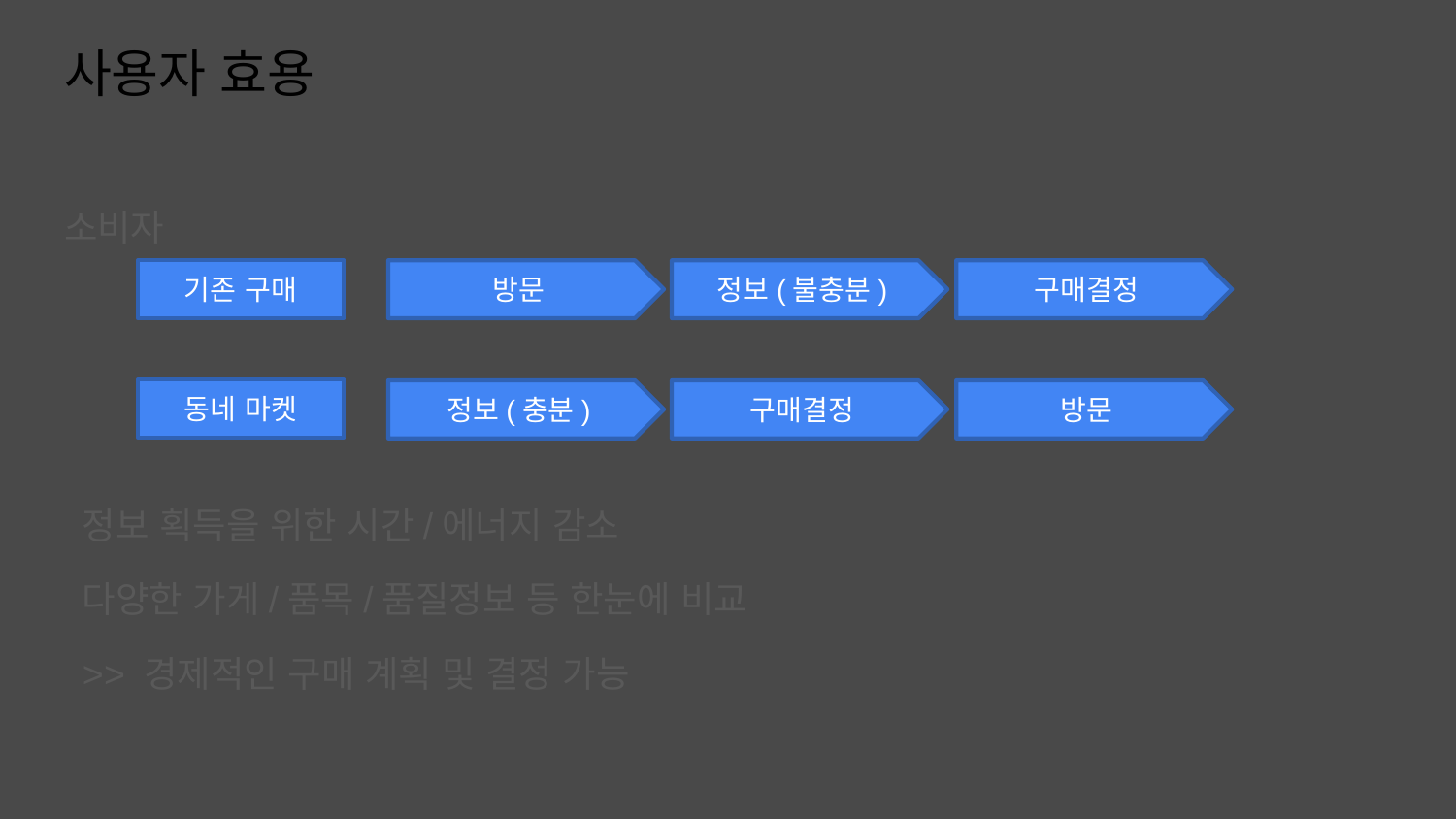

# 사용자 효용
소비자

정보 획득을 위한 시간/에너지 감소
다양한 가게/품목/품질정보 등 한눈에 비교
>> 경제적인 구매 계획 및 결정 가능
기존 구매
방문
정보(불충분)
구매결정
동네 마켓
정보(충분)
구매결정
방문